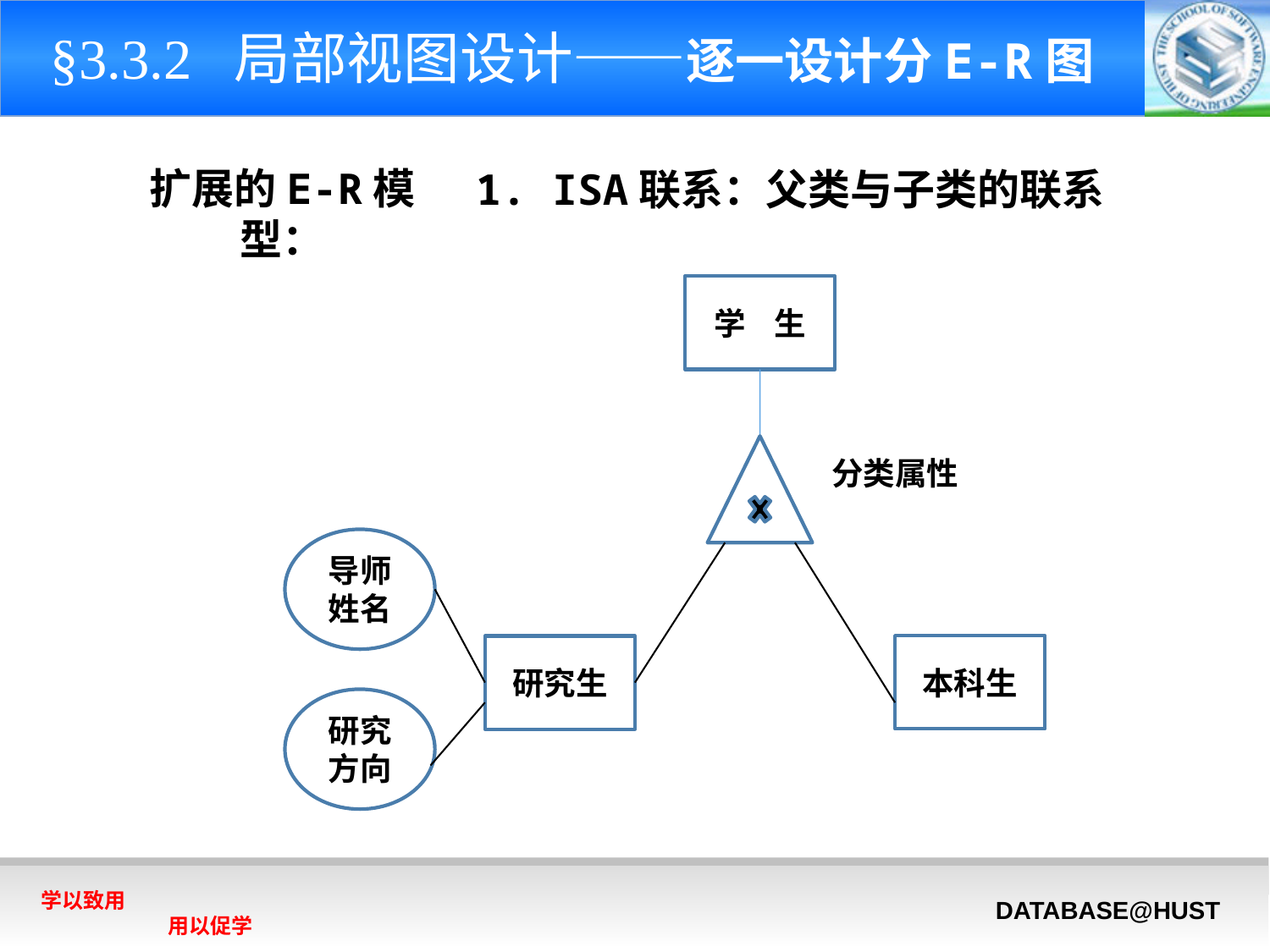

§3.3.2  局部视图设计——逐一设计分E-R图
扩展的E-R模型：
1. ISA联系：父类与子类的联系
学    生

分类属性

导师姓名
本科生
研究生
研究方向